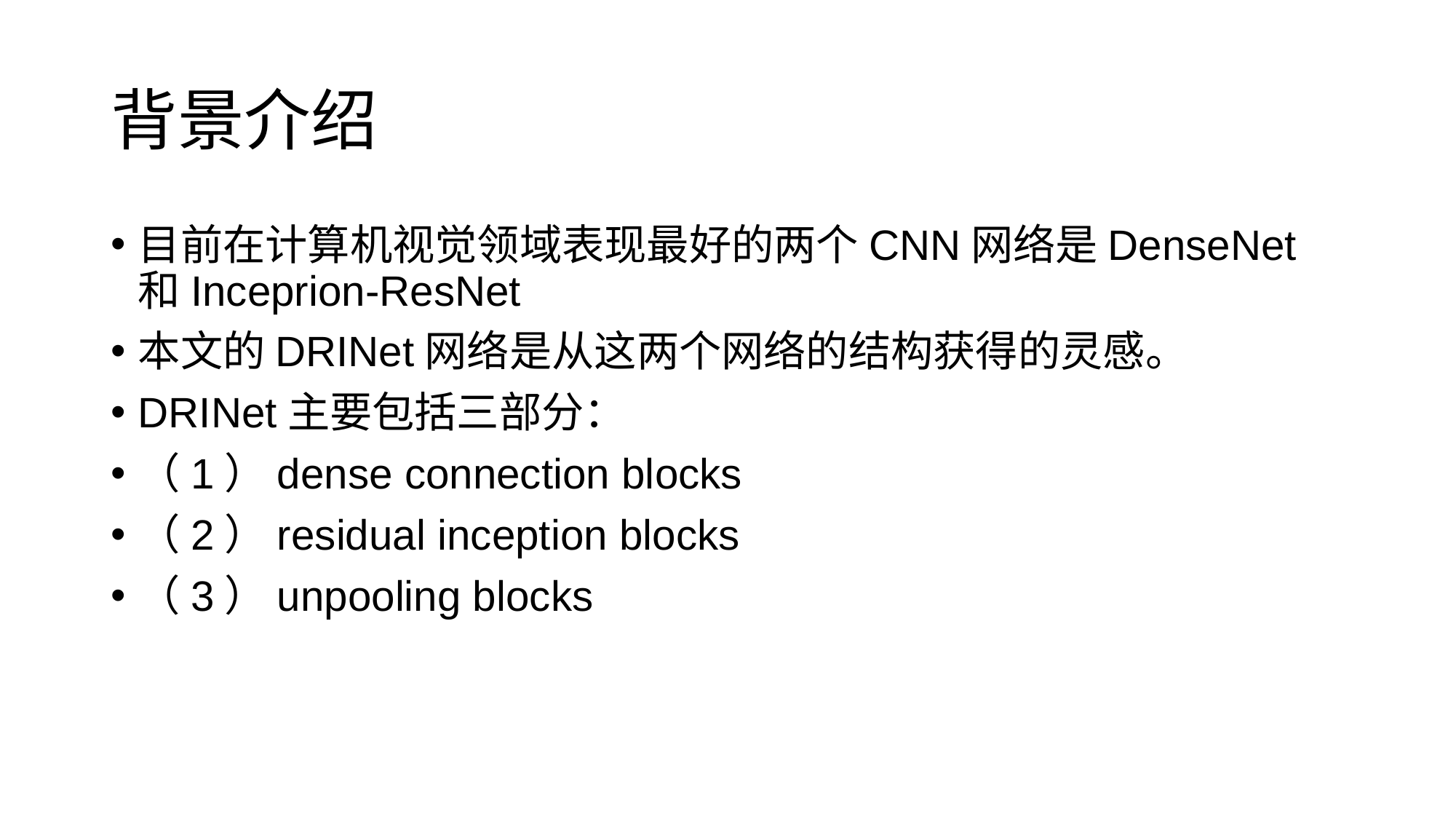

# 背景介绍
目前在计算机视觉领域表现最好的两个CNN网络是DenseNet和Inceprion-ResNet
本文的DRINet网络是从这两个网络的结构获得的灵感。
DRINet主要包括三部分：
（1）dense connection blocks
（2）residual inception blocks
（3）unpooling blocks